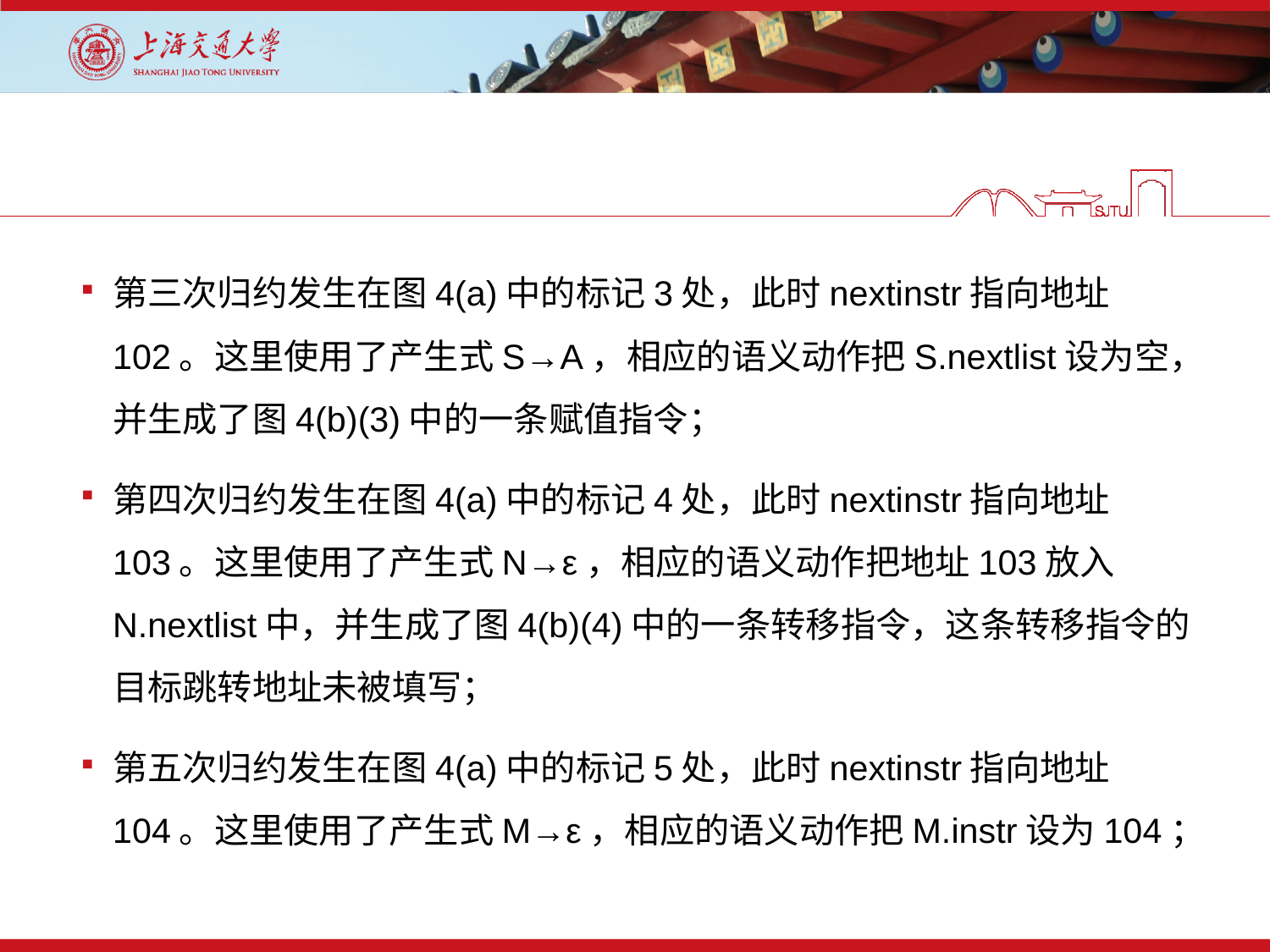

#
第三次归约发生在图4(a)中的标记3处，此时nextinstr指向地址102。这里使用了产生式S→A，相应的语义动作把S.nextlist设为空，并生成了图4(b)(3)中的一条赋值指令；
第四次归约发生在图4(a)中的标记4处，此时nextinstr指向地址103。这里使用了产生式N→ε，相应的语义动作把地址103放入N.nextlist中，并生成了图4(b)(4)中的一条转移指令，这条转移指令的目标跳转地址未被填写；
第五次归约发生在图4(a)中的标记5处，此时nextinstr指向地址104。这里使用了产生式M→ε，相应的语义动作把M.instr设为104；